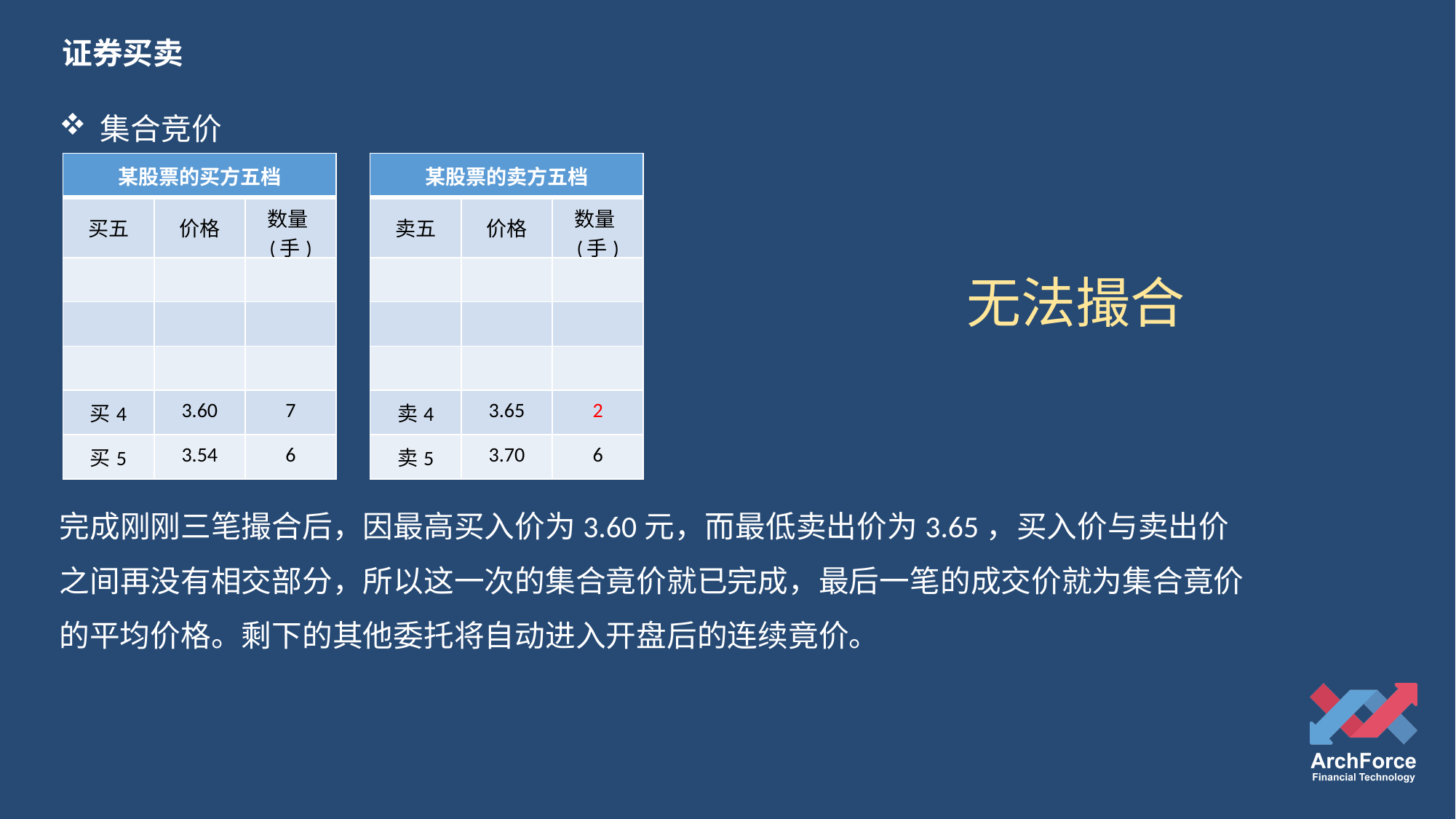

证券买卖
集合竞价
| 某股票的买方五档 |  |  |
| --- | --- | --- |
| 买五 | 价格 | 数量(手) |
|  |  |  |
|  |  |  |
|  |  |  |
| 买4 | 3.60 | 7 |
| 买5 | 3.54 | 6 |
| 某股票的卖方五档 |  |  |
| --- | --- | --- |
| 卖五 | 价格 | 数量(手) |
|  |  |  |
|  |  |  |
|  |  |  |
| 卖4 | 3.65 | 2 |
| 卖5 | 3.70 | 6 |
无法撮合
完成刚刚三笔撮合后，因最高买入价为3.60元，而最低卖出价为3.65，买入价与卖出价之间再没有相交部分，所以这一次的集合竟价就已完成，最后一笔的成交价就为集合竟价的平均价格。剩下的其他委托将自动进入开盘后的连续竟价。